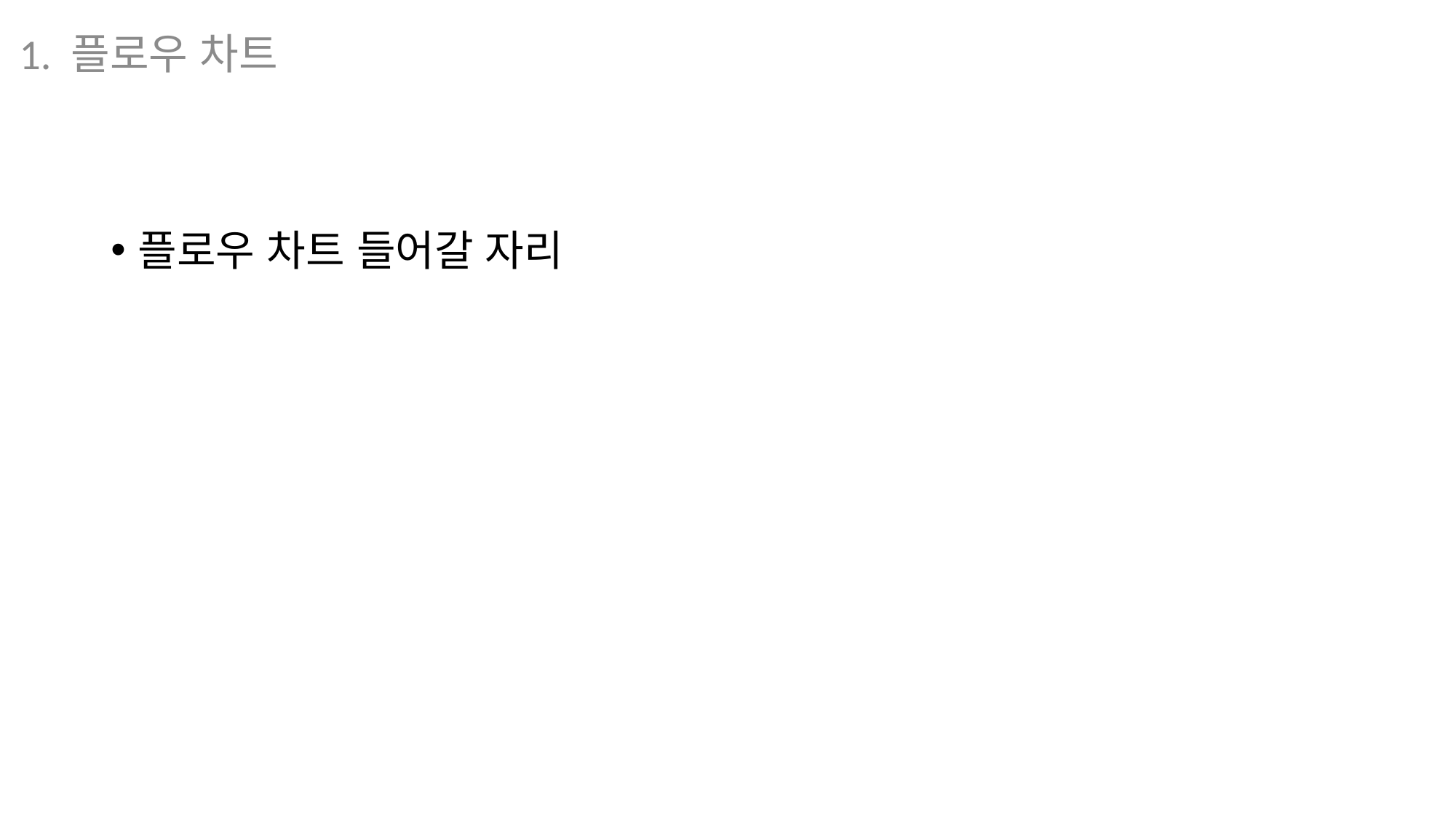

1. 플로우 차트
플로우 차트 들어갈 자리